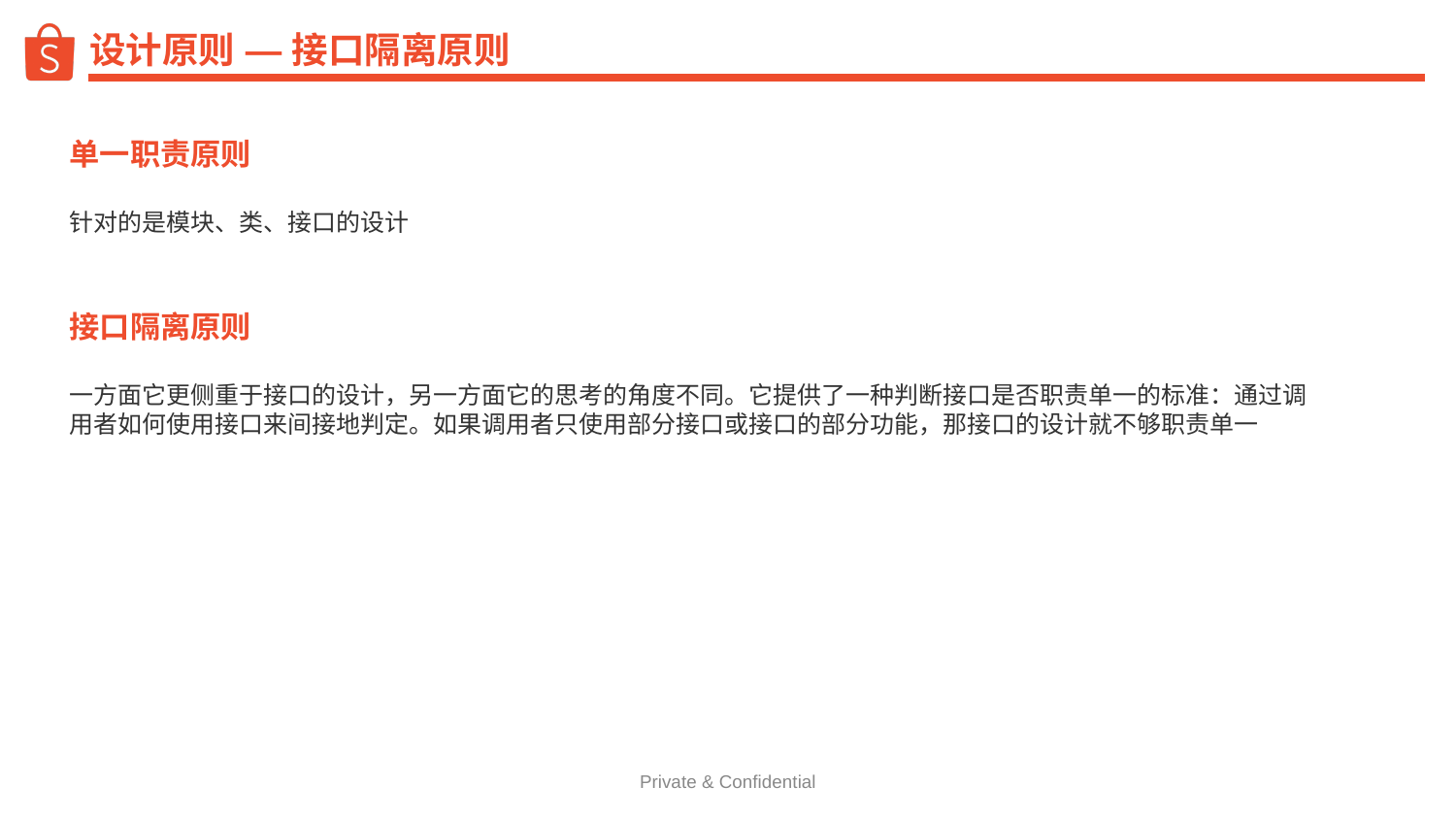

# 设计原则 — 接口隔离原则
单一职责原则

针对的是模块、类、接口的设计
接口隔离原则

一方面它更侧重于接口的设计，另一方面它的思考的角度不同。它提供了一种判断接口是否职责单一的标准：通过调用者如何使用接口来间接地判定。如果调用者只使用部分接口或接口的部分功能，那接口的设计就不够职责单一